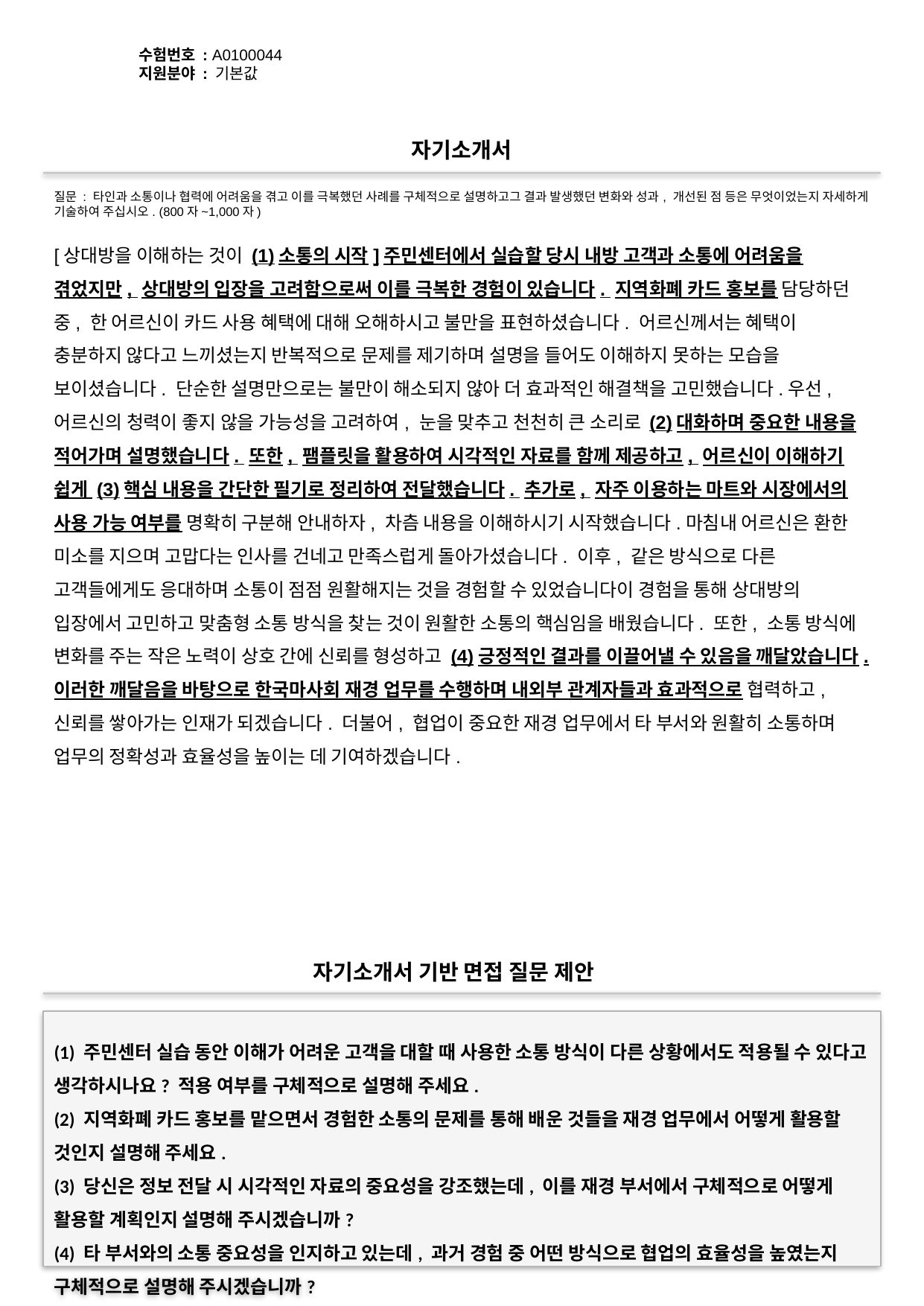

수험번호 : A0100044
지원분야 : 기본값
#

자기소개서

질문 : 타인과 소통이나 협력에 어려움을 겪고 이를 극복했던 사례를 구체적으로 설명하고그 결과 발생했던 변화와 성과, 개선된 점 등은 무엇이었는지 자세하게 기술하여 주십시오. (800자~1,000자)

[상대방을 이해하는 것이 (1)소통의 시작]주민센터에서 실습할 당시 내방 고객과 소통에 어려움을 겪었지만, 상대방의 입장을 고려함으로써 이를 극복한 경험이 있습니다. 지역화폐 카드 홍보를 담당하던 중, 한 어르신이 카드 사용 혜택에 대해 오해하시고 불만을 표현하셨습니다. 어르신께서는 혜택이 충분하지 않다고 느끼셨는지 반복적으로 문제를 제기하며 설명을 들어도 이해하지 못하는 모습을 보이셨습니다. 단순한 설명만으로는 불만이 해소되지 않아 더 효과적인 해결책을 고민했습니다.우선, 어르신의 청력이 좋지 않을 가능성을 고려하여, 눈을 맞추고 천천히 큰 소리로 (2)대화하며 중요한 내용을 적어가며 설명했습니다. 또한, 팸플릿을 활용하여 시각적인 자료를 함께 제공하고, 어르신이 이해하기 쉽게 (3)핵심 내용을 간단한 필기로 정리하여 전달했습니다. 추가로, 자주 이용하는 마트와 시장에서의 사용 가능 여부를 명확히 구분해 안내하자, 차츰 내용을 이해하시기 시작했습니다.마침내 어르신은 환한 미소를 지으며 고맙다는 인사를 건네고 만족스럽게 돌아가셨습니다. 이후, 같은 방식으로 다른 고객들에게도 응대하며 소통이 점점 원활해지는 것을 경험할 수 있었습니다이 경험을 통해 상대방의 입장에서 고민하고 맞춤형 소통 방식을 찾는 것이 원활한 소통의 핵심임을 배웠습니다. 또한, 소통 방식에 변화를 주는 작은 노력이 상호 간에 신뢰를 형성하고 (4)긍정적인 결과를 이끌어낼 수 있음을 깨달았습니다. 이러한 깨달음을 바탕으로 한국마사회 재경 업무를 수행하며 내외부 관계자들과 효과적으로 협력하고, 신뢰를 쌓아가는 인재가 되겠습니다. 더불어, 협업이 중요한 재경 업무에서 타 부서와 원활히 소통하며 업무의 정확성과 효율성을 높이는 데 기여하겠습니다.

자기소개서 기반 면접 질문 제안

(1) 주민센터 실습 동안 이해가 어려운 고객을 대할 때 사용한 소통 방식이 다른 상황에서도 적용될 수 있다고 생각하시나요? 적용 여부를 구체적으로 설명해 주세요.
(2) 지역화폐 카드 홍보를 맡으면서 경험한 소통의 문제를 통해 배운 것들을 재경 업무에서 어떻게 활용할 것인지 설명해 주세요.
(3) 당신은 정보 전달 시 시각적인 자료의 중요성을 강조했는데, 이를 재경 부서에서 구체적으로 어떻게 활용할 계획인지 설명해 주시겠습니까?
(4) 타 부서와의 소통 중요성을 인지하고 있는데, 과거 경험 중 어떤 방식으로 협업의 효율성을 높였는지 구체적으로 설명해 주시겠습니까?